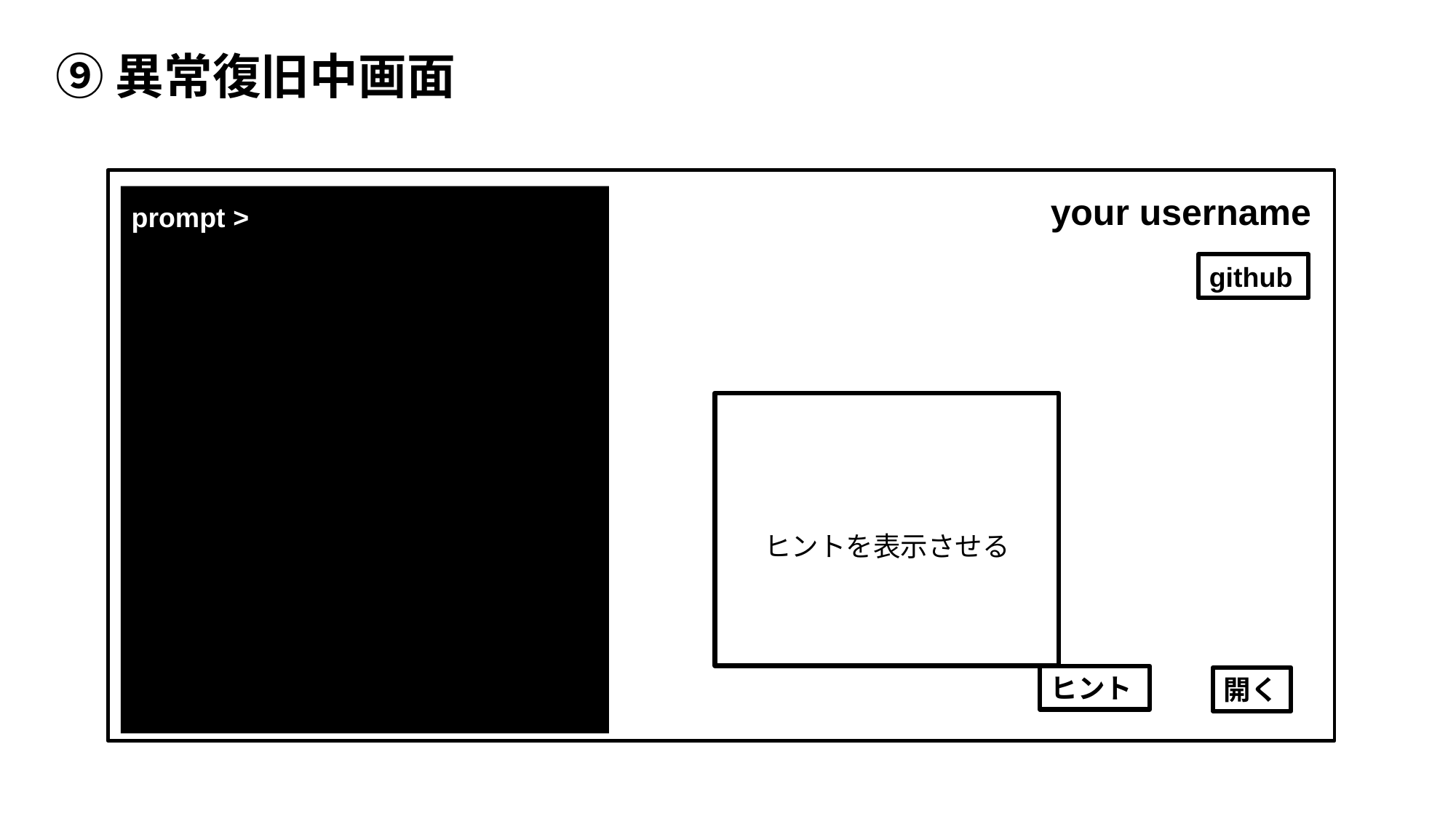

⑨異常復旧中画面

your username

prompt >
github

ヒントを表示させる

ヒント
開く